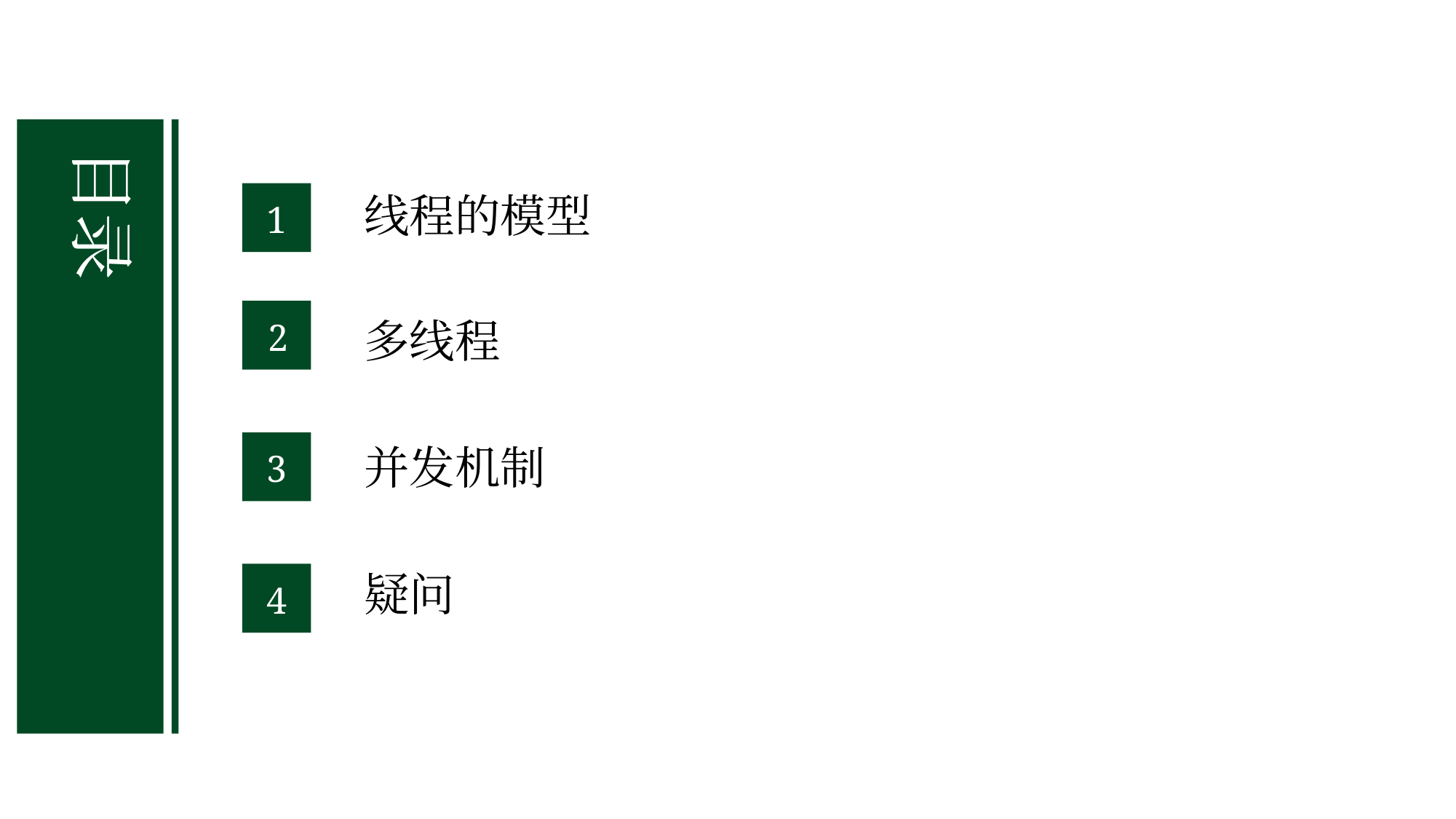

目录
线程的模型

1

2
多线程

3
并发机制
疑问

4